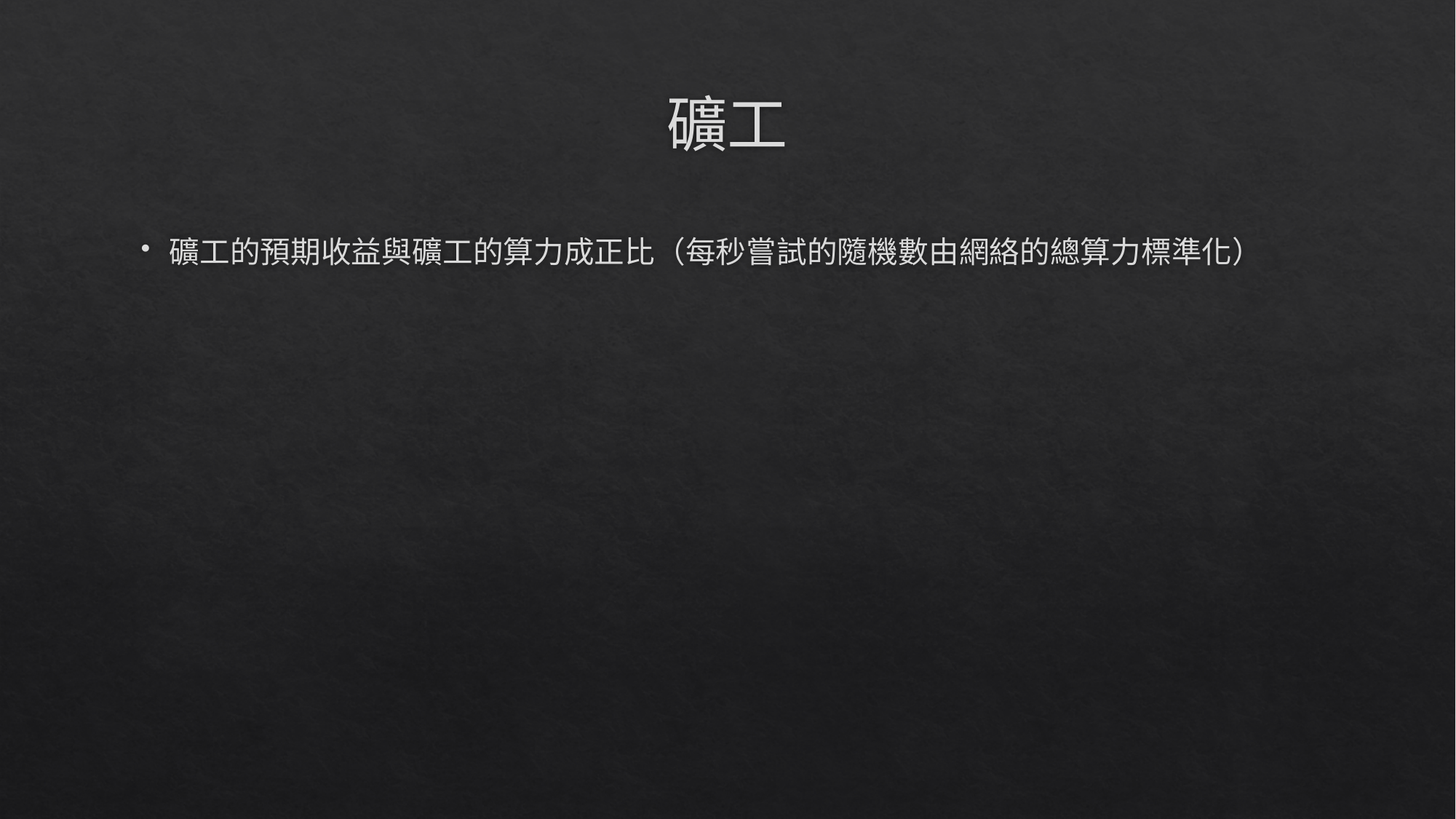

# 礦工
礦工的預期收益與礦工的算力成正比（每秒嘗試的隨機數由網絡的總算力標準化）